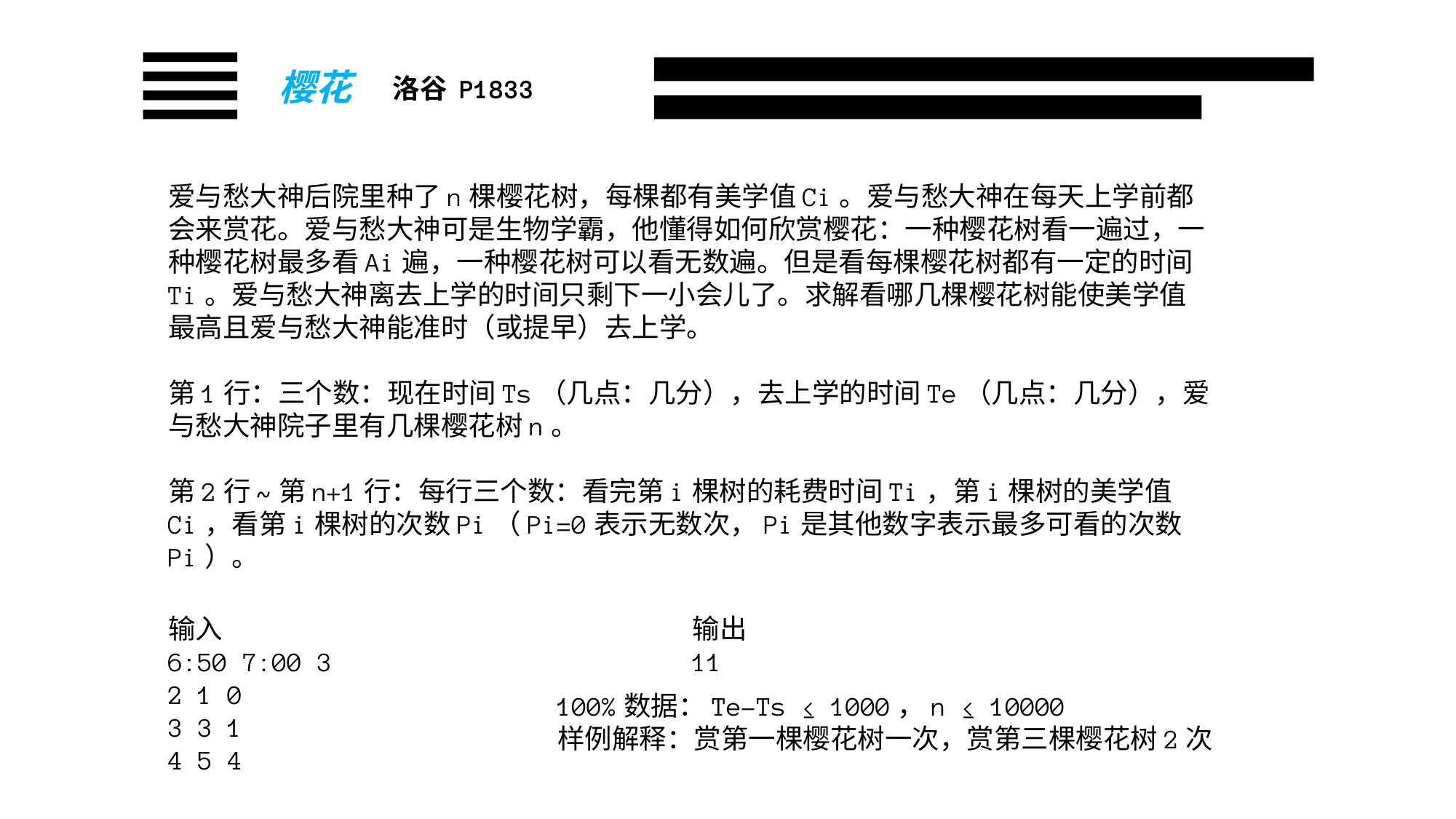

樱花
洛谷 P1833

爱与愁大神后院里种了n棵樱花树，每棵都有美学值Ci。爱与愁大神在每天上学前都会来赏花。爱与愁大神可是生物学霸，他懂得如何欣赏樱花：一种樱花树看一遍过，一种樱花树最多看Ai遍，一种樱花树可以看无数遍。但是看每棵樱花树都有一定的时间Ti。爱与愁大神离去上学的时间只剩下一小会儿了。求解看哪几棵樱花树能使美学值最高且爱与愁大神能准时（或提早）去上学。

第1行：三个数：现在时间Ts（几点：几分），去上学的时间Te（几点：几分），爱与愁大神院子里有几棵樱花树n。

第2行~第n+1行：每行三个数：看完第i棵树的耗费时间Ti，第i棵树的美学值Ci，看第i棵树的次数Pi（Pi=0表示无数次，Pi是其他数字表示最多可看的次数Pi）。

输入
6:50 7:00 3
2 1 0
3 3 1
4 5 4
输出
11
100%数据：Te-Ts ≤ 1000，n ≤ 10000
样例解释：赏第一棵樱花树一次，赏第三棵樱花树2次